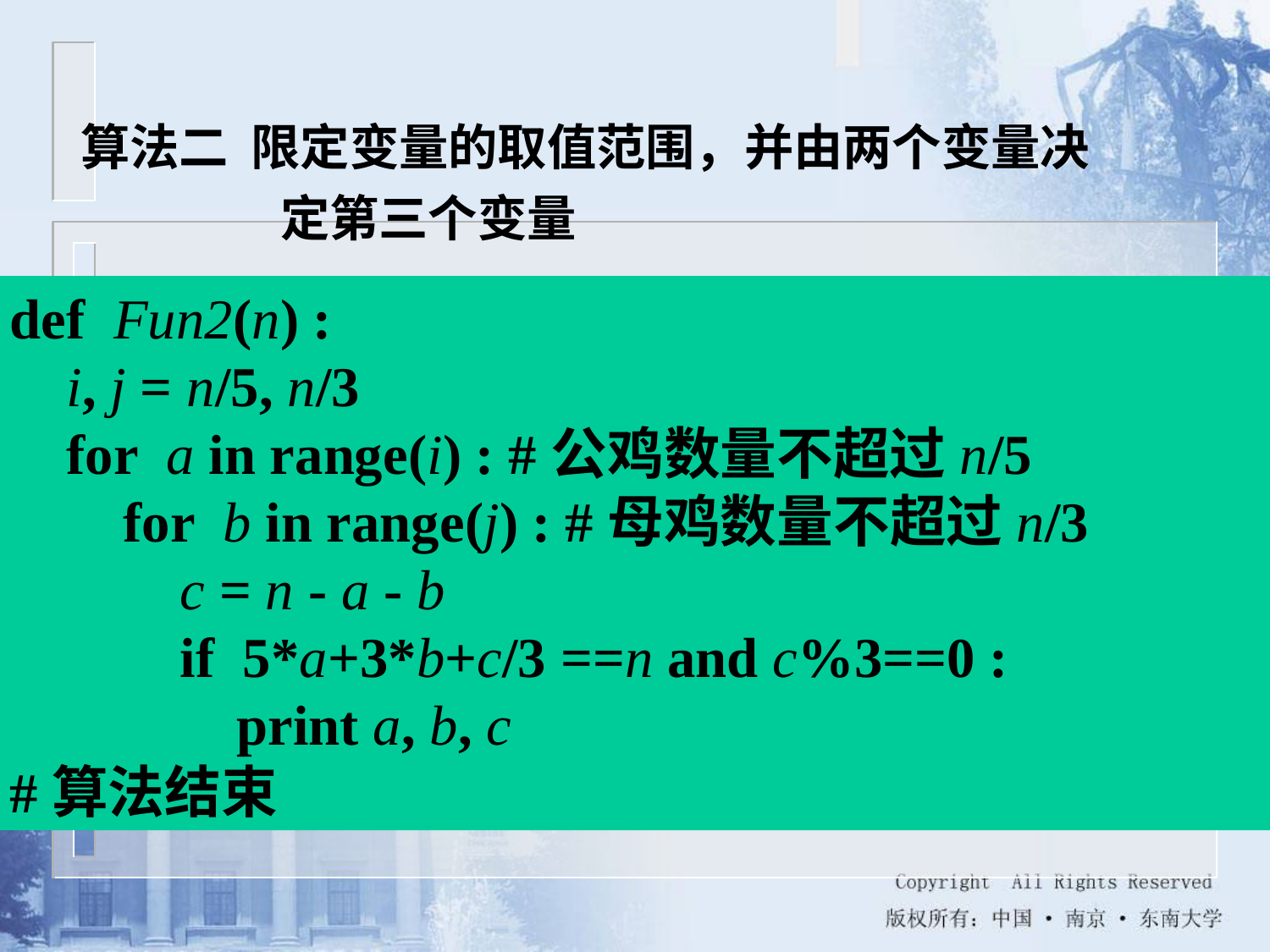

算法二  限定变量的取值范围，并由两个变量决定第三个变量
def  Fun2(n) :
    i, j = n/5, n/3
    for  a in range(i) : #公鸡数量不超过n/5
        for  b in range(j) : #母鸡数量不超过n/3
            c = n - a - b
            if  5*a+3*b+c/3 ==n and c%3==0 :
                print a, b, c
#算法结束